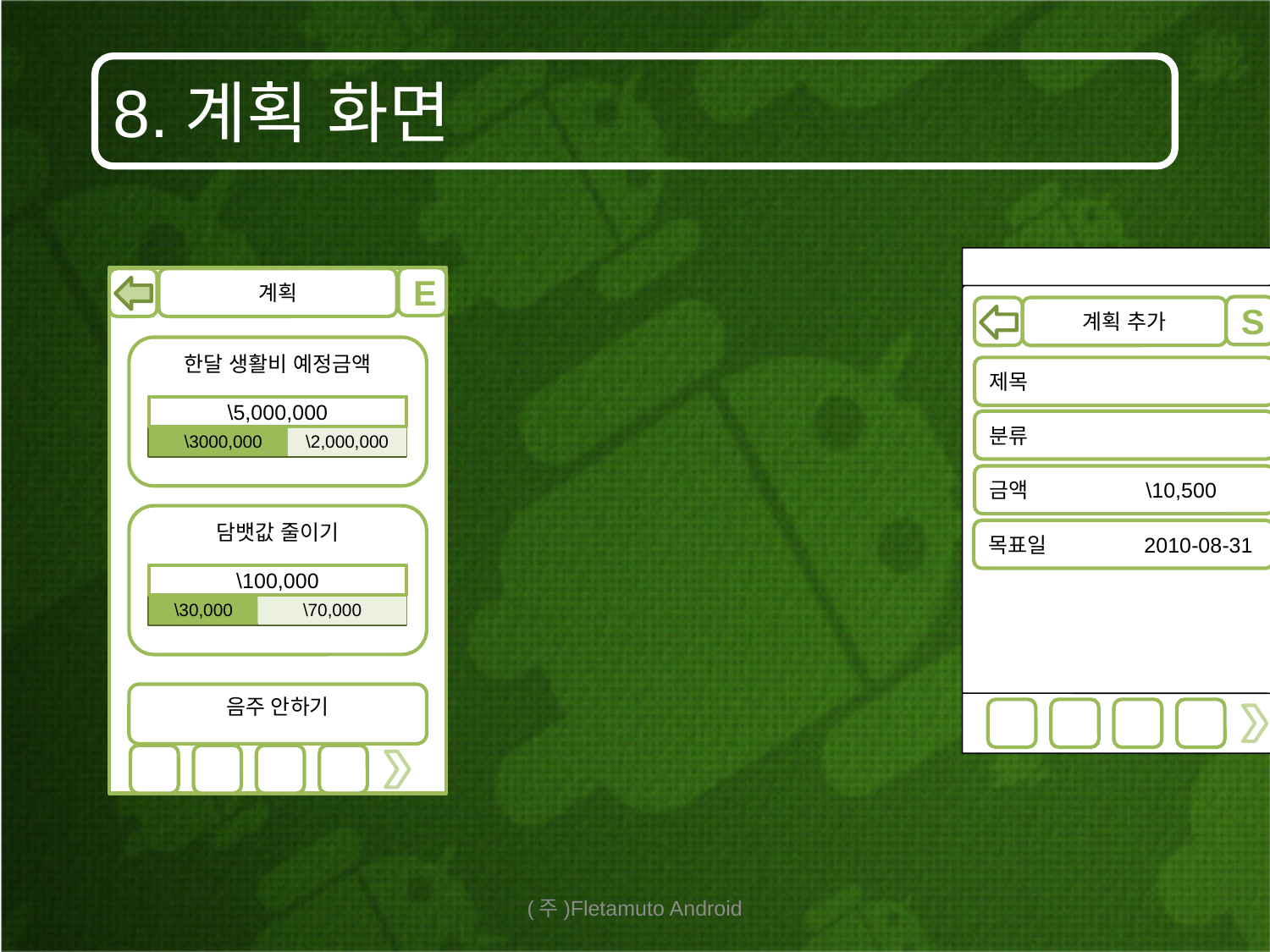

8.계획 화면

계획 추가

제목
분류
금액                   \10,500

S
목표일	    2010-08-31

E

계획

한달 생활비 예정금액

\5,000,000

\3000,000
\2,000,000
담뱃값 줄이기
\100,000

\30,000
\70,000
음주 안하기

(주)Fletamuto Android